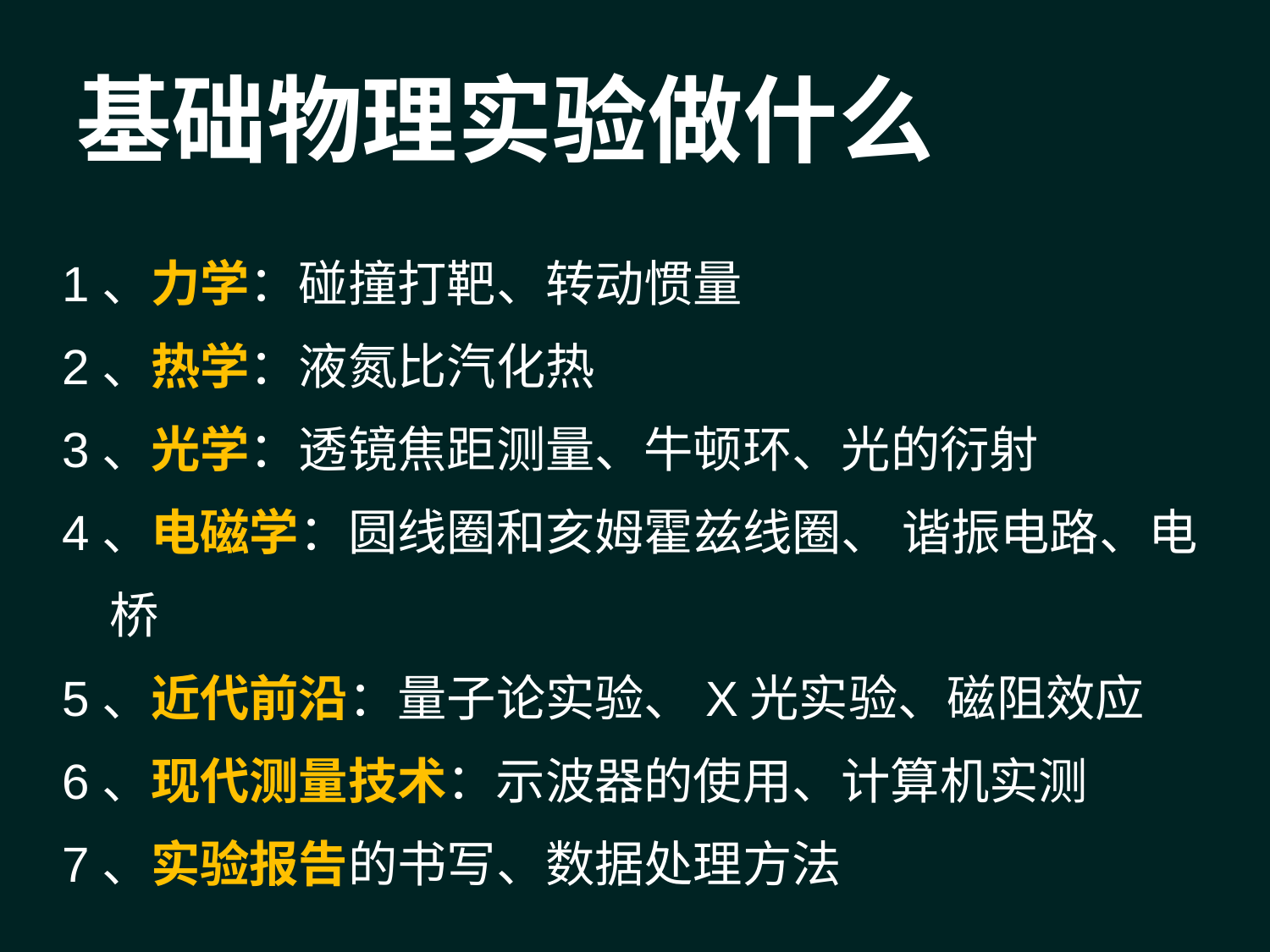

# 基础物理实验做什么
1、力学：碰撞打靶、转动惯量
2、热学：液氮比汽化热
3、光学：透镜焦距测量、牛顿环、光的衍射
4、电磁学：圆线圈和亥姆霍兹线圈、 谐振电路、电桥
5、近代前沿：量子论实验、X光实验、磁阻效应
6、现代测量技术：示波器的使用、计算机实测
7、实验报告的书写、数据处理方法